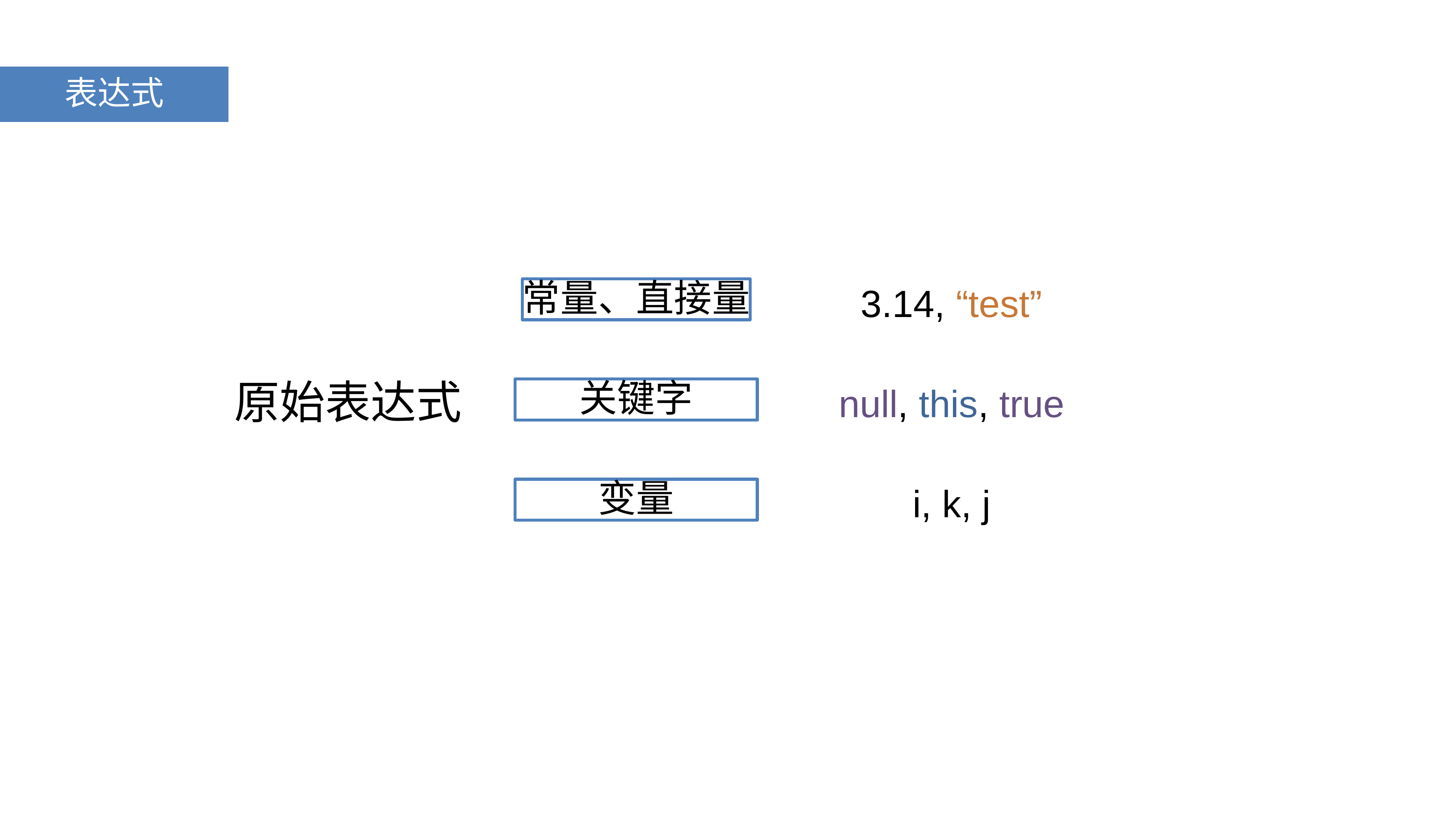

表达式
常量、直接量
3.14, “test”
原始表达式
关键字
null, this, true
变量
i, k, j